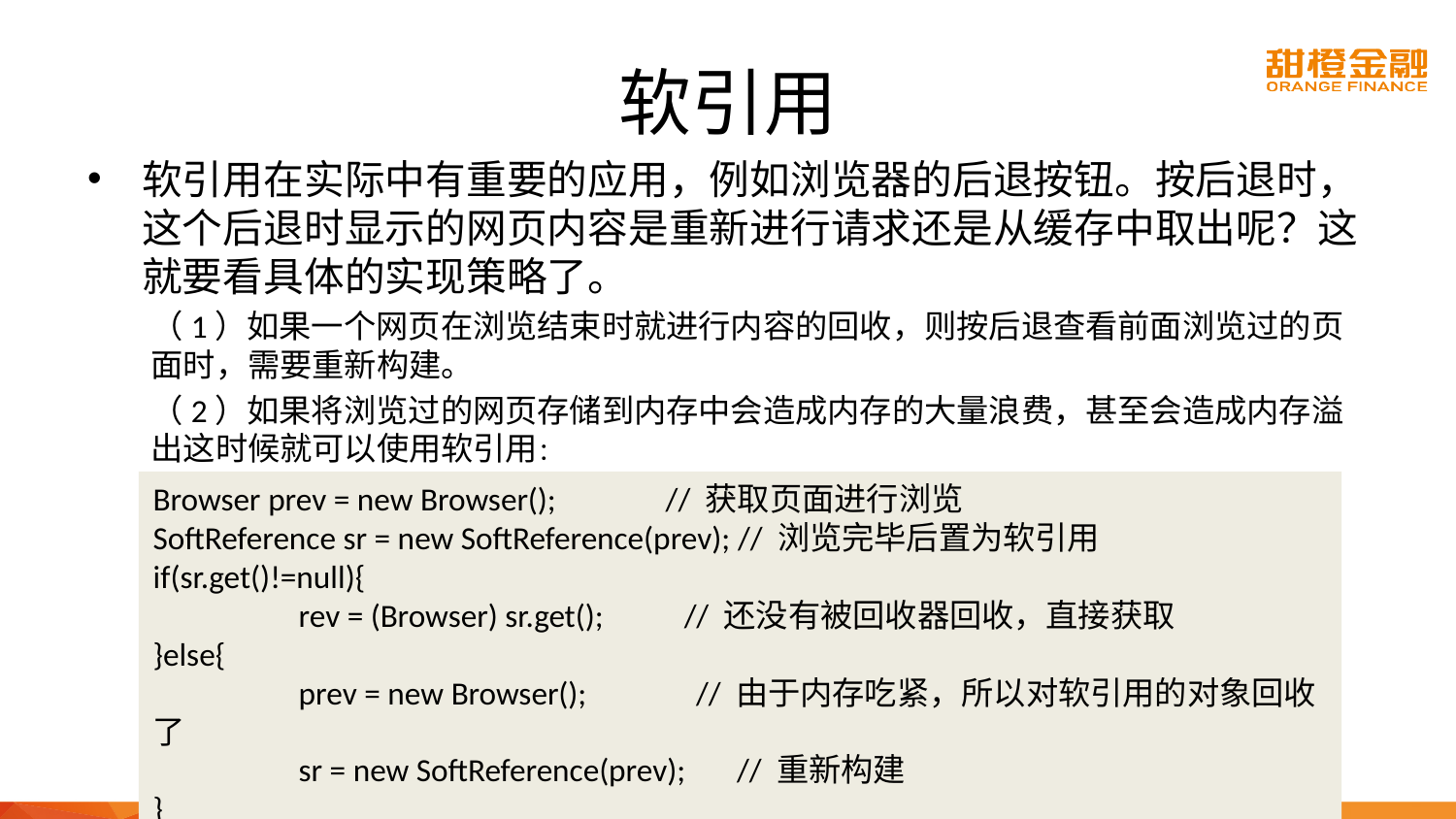

# 软引用
软引用在实际中有重要的应用，例如浏览器的后退按钮。按后退时，这个后退时显示的网页内容是重新进行请求还是从缓存中取出呢？这就要看具体的实现策略了。
（1）如果一个网页在浏览结束时就进行内容的回收，则按后退查看前面浏览过的页面时，需要重新构建。
（2）如果将浏览过的网页存储到内存中会造成内存的大量浪费，甚至会造成内存溢出这时候就可以使用软引用：
Browser prev = new Browser();               // 获取页面进行浏览
SoftReference sr = new SoftReference(prev); // 浏览完毕后置为软引用
if(sr.get()!=null){
	rev = (Browser) sr.get();           // 还没有被回收器回收，直接获取
}else{
	prev = new Browser();               // 由于内存吃紧，所以对软引用的对象回收了
	sr = new SoftReference(prev);       // 重新构建
}